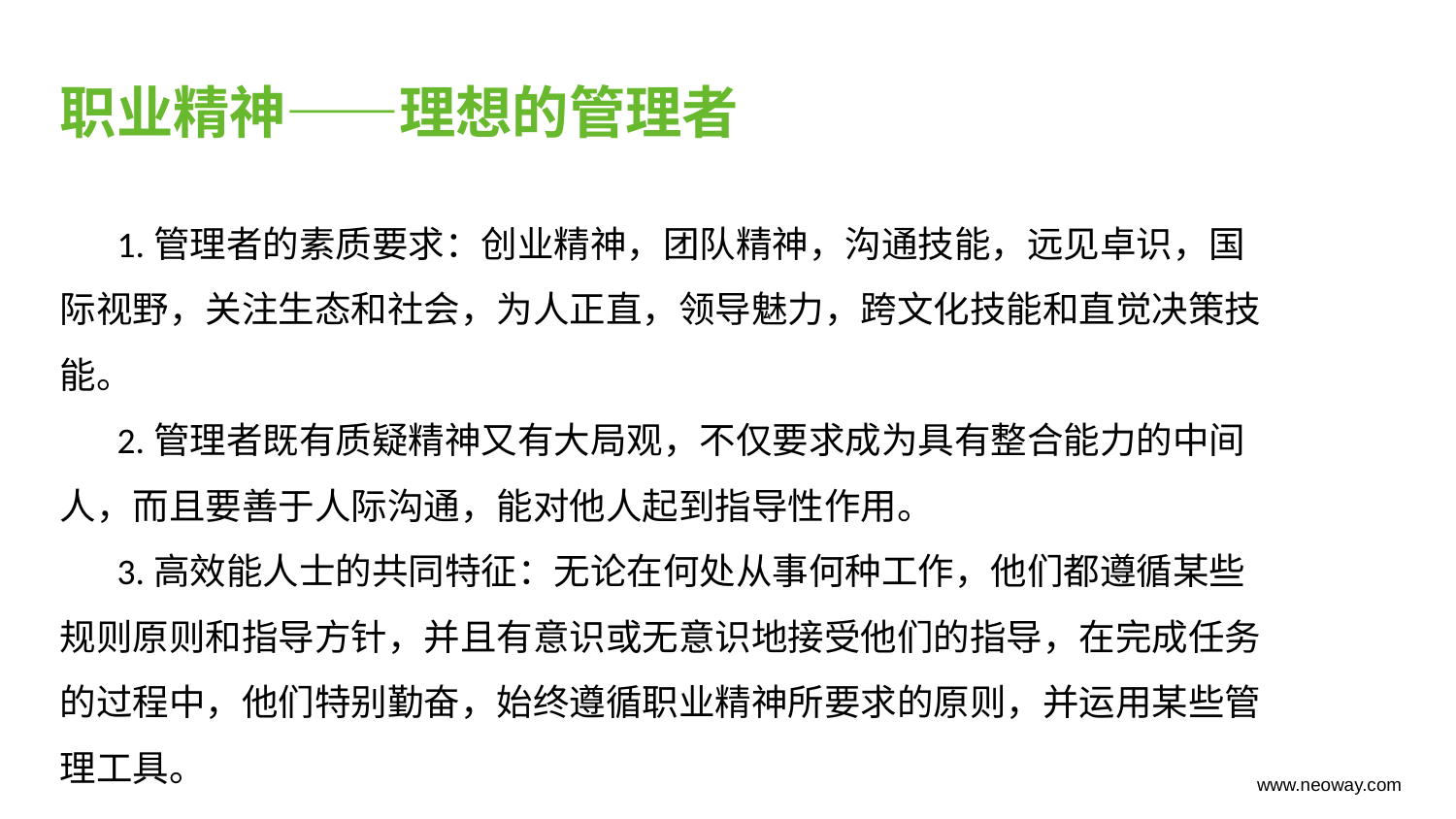

# 职业精神——理想的管理者
1.管理者的素质要求：创业精神，团队精神，沟通技能，远见卓识，国际视野，关注生态和社会，为人正直，领导魅力，跨文化技能和直觉决策技能。
2.管理者既有质疑精神又有大局观，不仅要求成为具有整合能力的中间人，而且要善于人际沟通，能对他人起到指导性作用。
3.高效能人士的共同特征：无论在何处从事何种工作，他们都遵循某些规则原则和指导方针，并且有意识或无意识地接受他们的指导，在完成任务的过程中，他们特别勤奋，始终遵循职业精神所要求的原则，并运用某些管理工具。